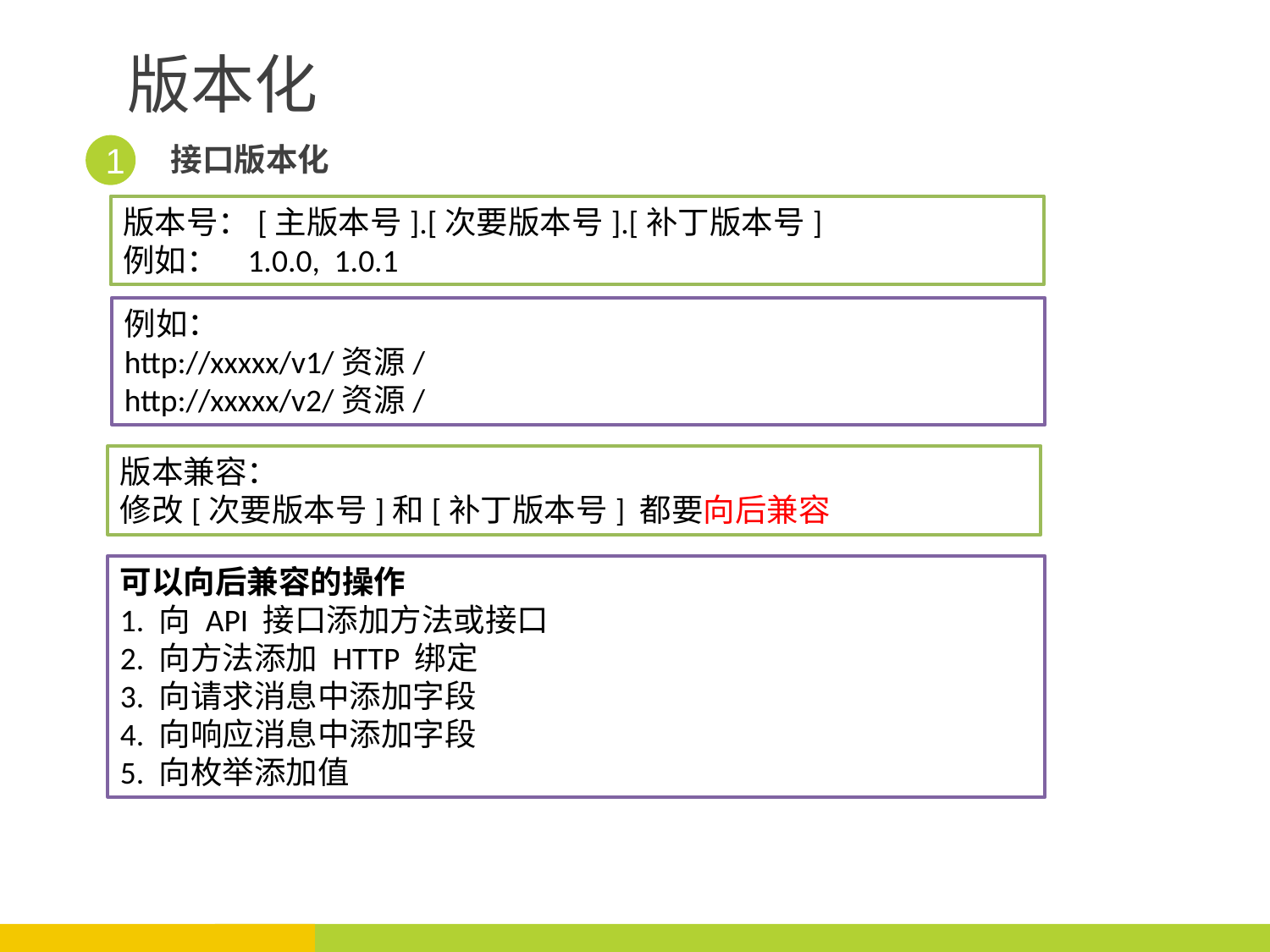

版本化
接口版本化
1
版本号：[主版本号].[次要版本号].[补丁版本号]
例如：   1.0.0,  1.0.1
例如：
http://xxxxx/v1/资源/
http://xxxxx/v2/资源/
版本兼容：
修改[次要版本号]和[补丁版本号] 都要向后兼容
可以向后兼容的操作
1. 向 API 接口添加方法或接口
2. 向方法添加 HTTP 绑定
3. 向请求消息中添加字段
4. 向响应消息中添加字段
5. 向枚举添加值